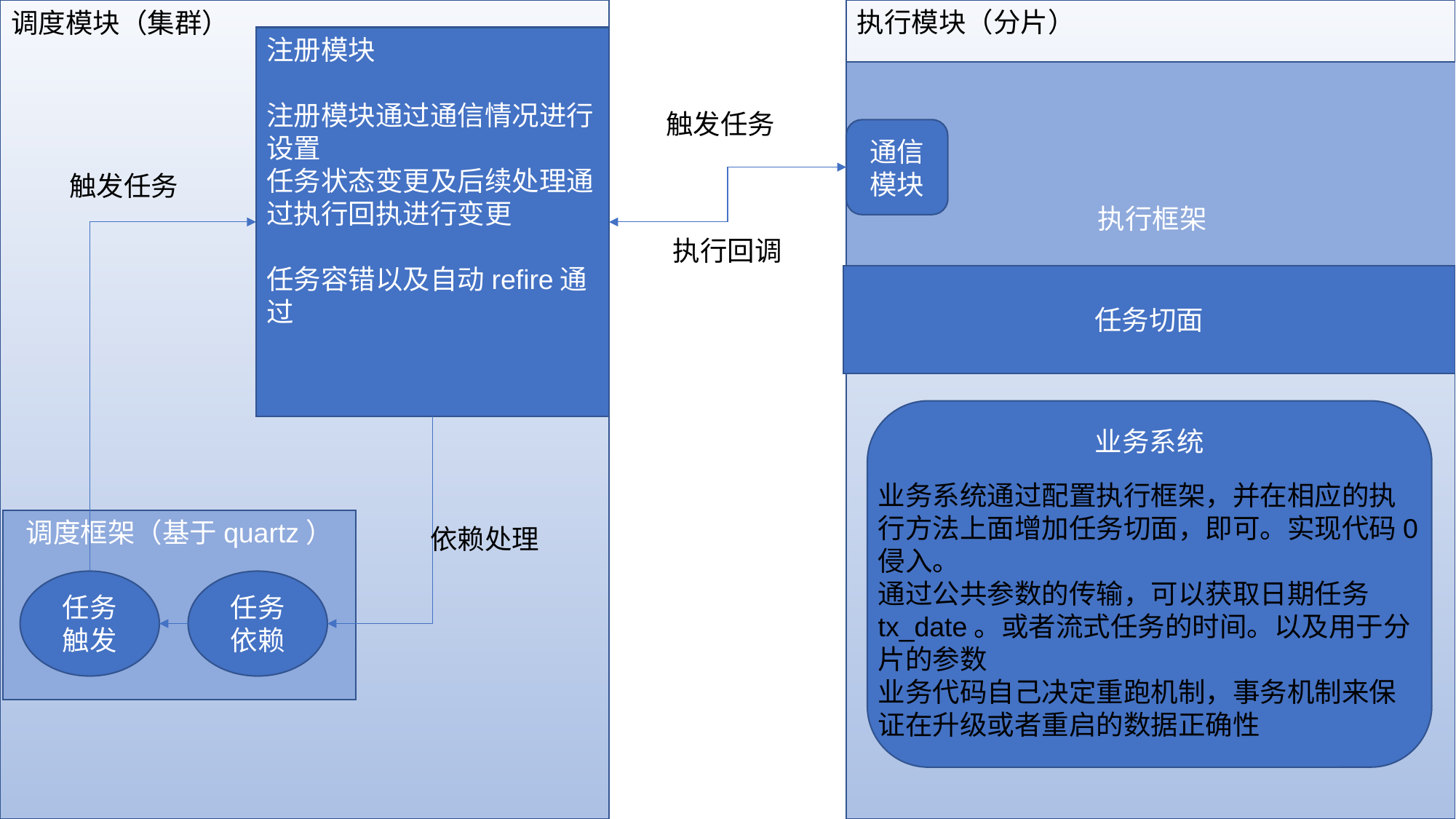

调度模块（集群）
执行模块（分片）
注册模块

注册模块通过通信情况进行设置
任务状态变更及后续处理通过执行回执进行变更

任务容错以及自动refire通过
执行框架
触发任务
通信模块
触发任务
执行回调
任务切面
业务系统
业务系统通过配置执行框架，并在相应的执行方法上面增加任务切面，即可。实现代码0侵入。
通过公共参数的传输，可以获取日期任务tx_date。或者流式任务的时间。以及用于分片的参数
业务代码自己决定重跑机制，事务机制来保证在升级或者重启的数据正确性
调度框架（基于quartz）
依赖处理
任务依赖
任务触发